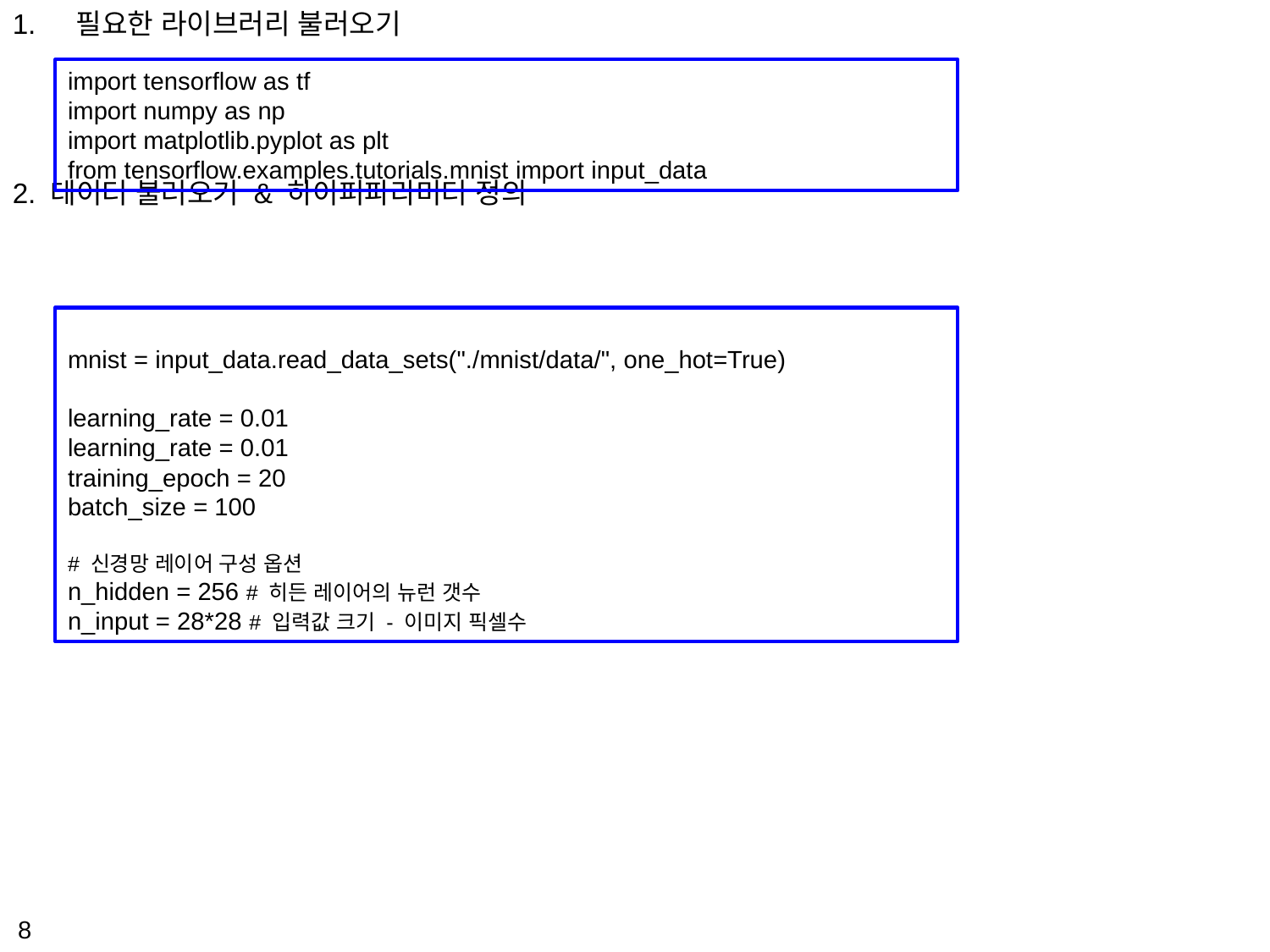

필요한 라이브러리 불러오기

2. 데이터 불러오기 & 하이퍼파라미터 정의

import tensorflow as tf
import numpy as np
import matplotlib.pyplot as plt
from tensorflow.examples.tutorials.mnist import input_data

mnist = input_data.read_data_sets("./mnist/data/", one_hot=True)

learning_rate = 0.01
learning_rate = 0.01
training_epoch = 20
batch_size = 100

# 신경망 레이어 구성 옵션
n_hidden = 256 # 히든 레이어의 뉴런 갯수
n_input = 28*28 # 입력값 크기 - 이미지 픽셀수
8